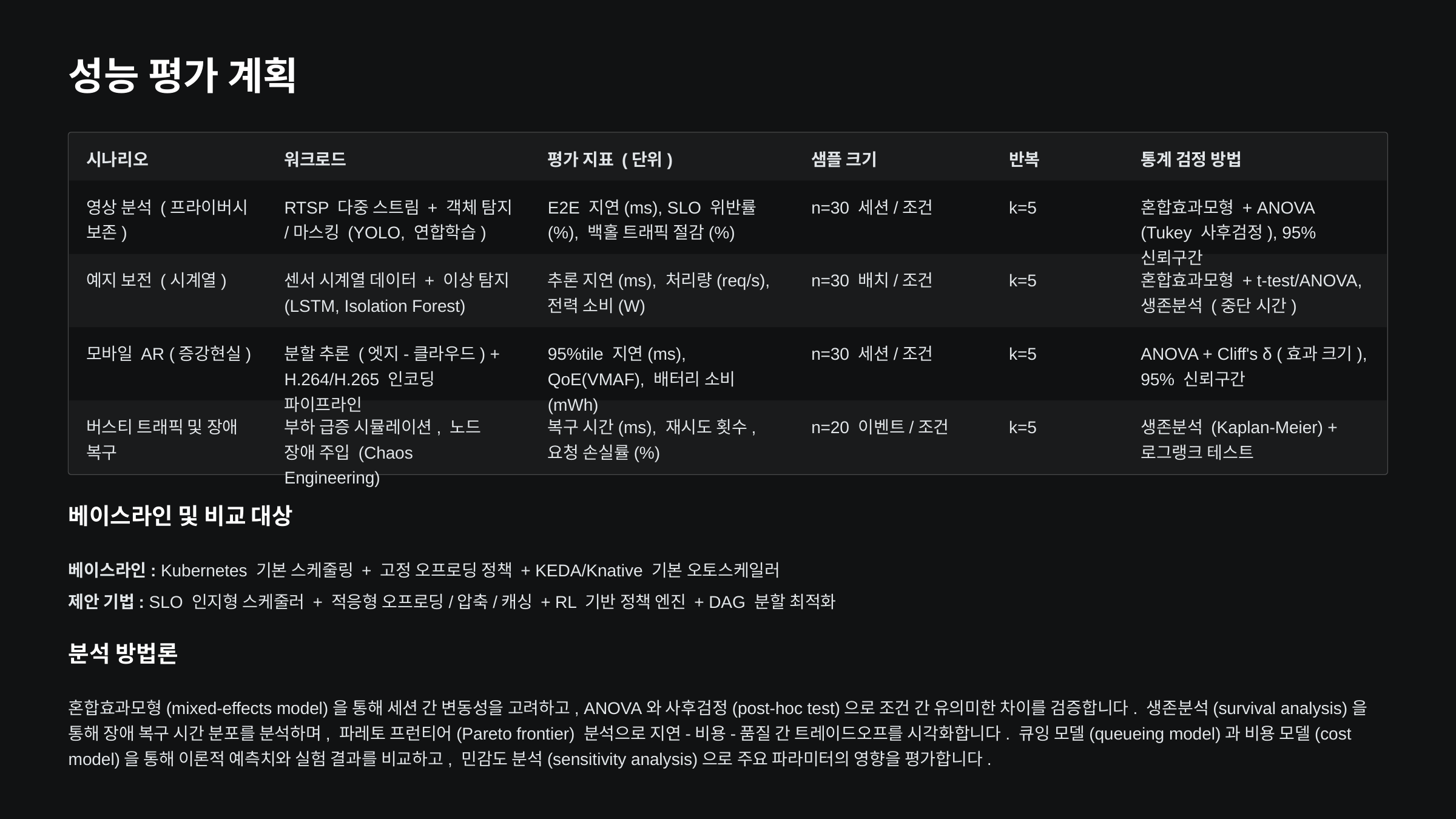

성능 평가 계획

시나리오
워크로드
평가 지표 (단위)
샘플 크기
반복
통계 검정 방법

영상 분석 (프라이버시 보존)
RTSP 다중 스트림 + 객체 탐지/마스킹 (YOLO, 연합학습)
E2E 지연(ms), SLO 위반률(%), 백홀 트래픽 절감(%)
n=30 세션/조건
k=5
혼합효과모형 + ANOVA (Tukey 사후검정), 95% 신뢰구간

예지 보전 (시계열)
센서 시계열 데이터 + 이상 탐지 (LSTM, Isolation Forest)
추론 지연(ms), 처리량(req/s), 전력 소비(W)
n=30 배치/조건
k=5
혼합효과모형 + t-test/ANOVA, 생존분석 (중단 시간)

모바일 AR (증강현실)
분할 추론 (엣지-클라우드) + H.264/H.265 인코딩 파이프라인
95%tile 지연(ms), QoE(VMAF), 배터리 소비(mWh)
n=30 세션/조건
k=5
ANOVA + Cliff's δ (효과 크기), 95% 신뢰구간

버스티 트래픽 및 장애 복구
부하 급증 시뮬레이션, 노드 장애 주입 (Chaos Engineering)
복구 시간(ms), 재시도 횟수, 요청 손실률(%)
n=20 이벤트/조건
k=5
생존분석 (Kaplan-Meier) + 로그랭크 테스트
베이스라인 및 비교 대상
베이스라인: Kubernetes 기본 스케줄링 + 고정 오프로딩 정책 + KEDA/Knative 기본 오토스케일러
제안 기법: SLO 인지형 스케줄러 + 적응형 오프로딩/압축/캐싱 + RL 기반 정책 엔진 + DAG 분할 최적화
분석 방법론
혼합효과모형(mixed-effects model)을 통해 세션 간 변동성을 고려하고, ANOVA와 사후검정(post-hoc test)으로 조건 간 유의미한 차이를 검증합니다. 생존분석(survival analysis)을 통해 장애 복구 시간 분포를 분석하며, 파레토 프런티어(Pareto frontier) 분석으로 지연-비용-품질 간 트레이드오프를 시각화합니다. 큐잉 모델(queueing model)과 비용 모델(cost model)을 통해 이론적 예측치와 실험 결과를 비교하고, 민감도 분석(sensitivity analysis)으로 주요 파라미터의 영향을 평가합니다.